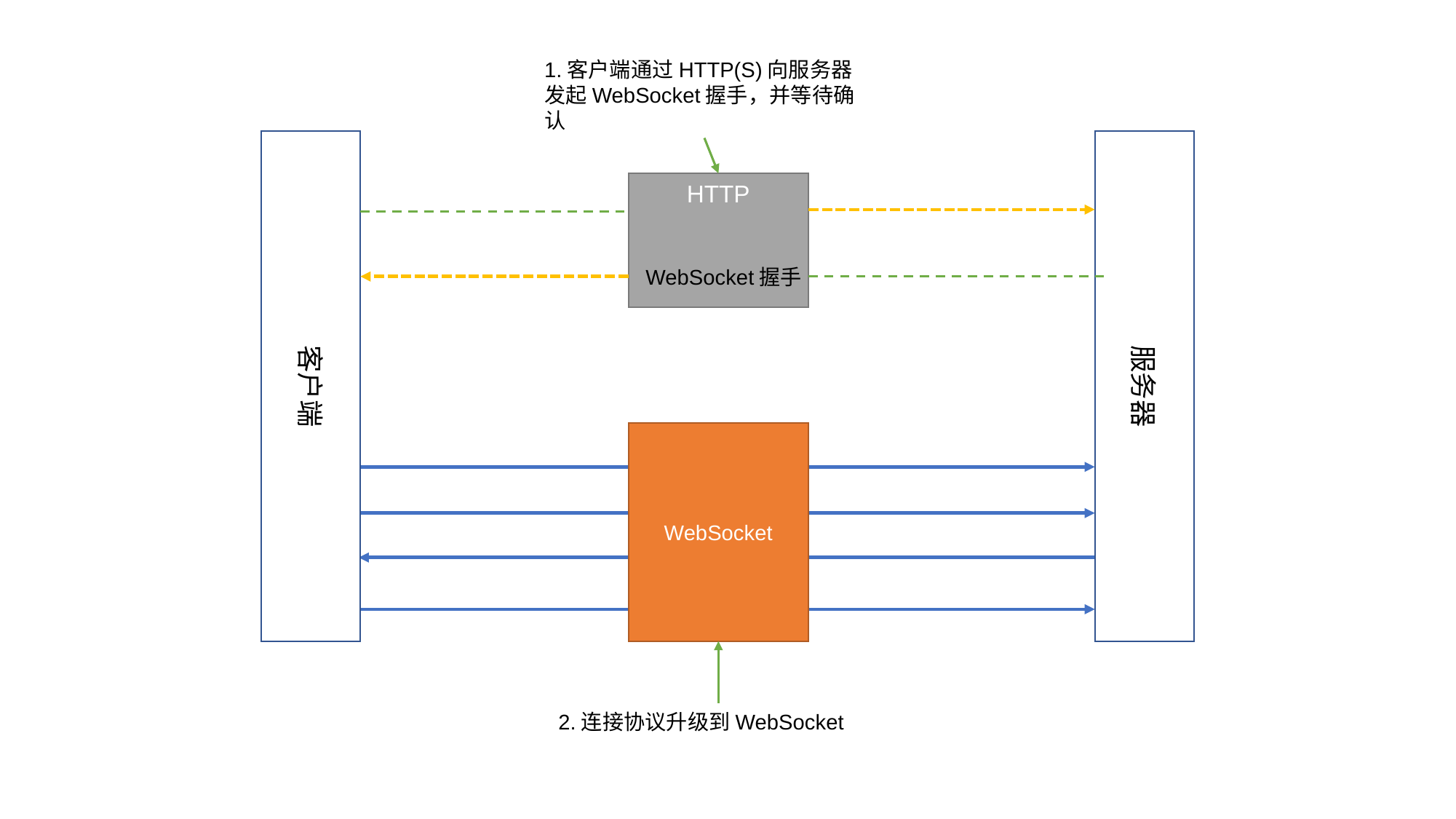

1.客户端通过HTTP(S)向服务器发起WebSocket握手，并等待确认
客户端
服务器
HTTP
WebSocket握手
WebSocket
2.连接协议升级到WebSocket